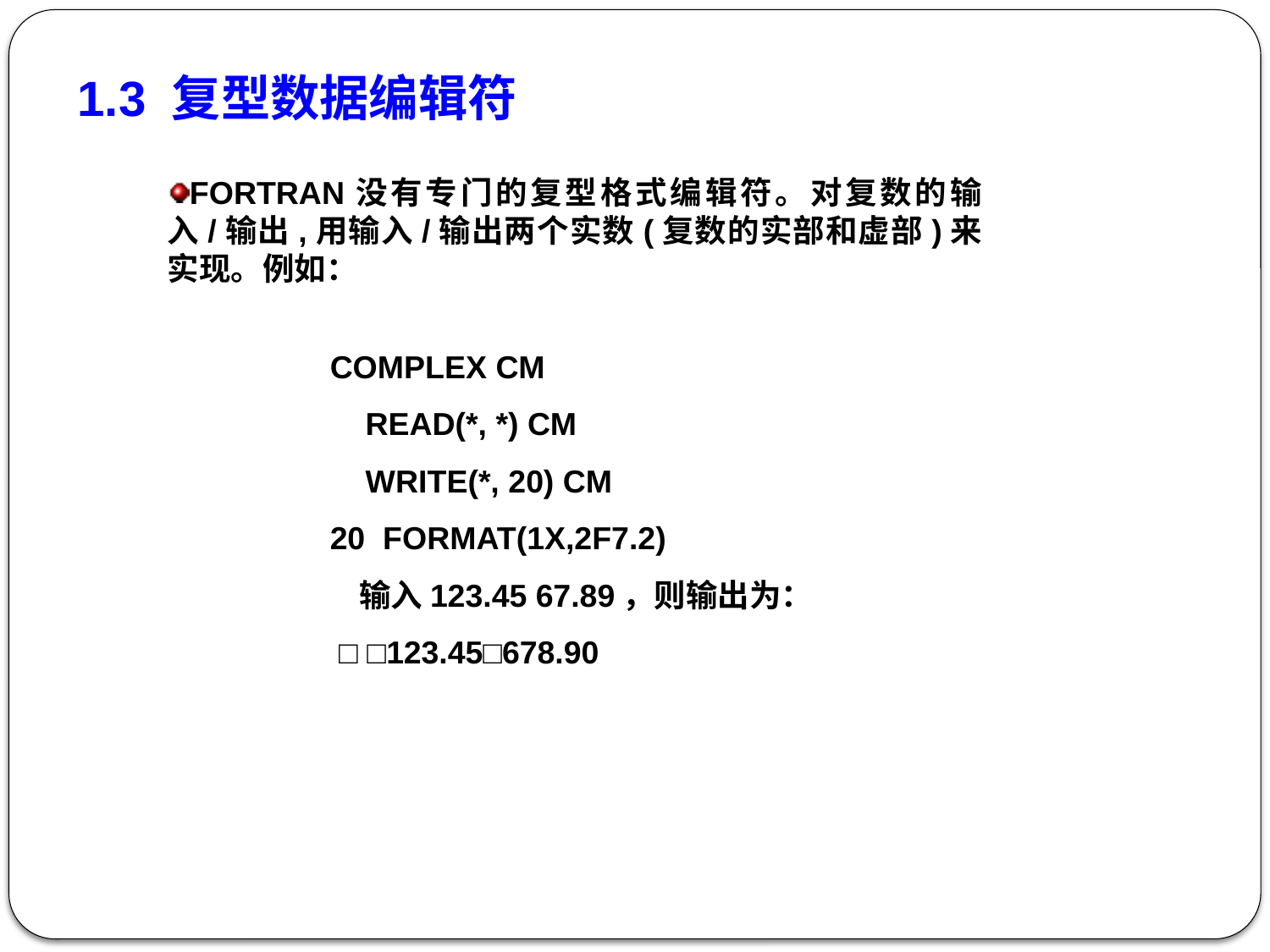

1.3 复型数据编辑符
FORTRAN没有专门的复型格式编辑符。对复数的输入/输出,用输入/输出两个实数(复数的实部和虚部)来实现。例如：
COMPLEX CM
    READ(*, *) CM
    WRITE(*, 20) CM
20  FORMAT(1X,2F7.2)
   输入123.45 67.89，则输出为：
 □ □123.45□678.90